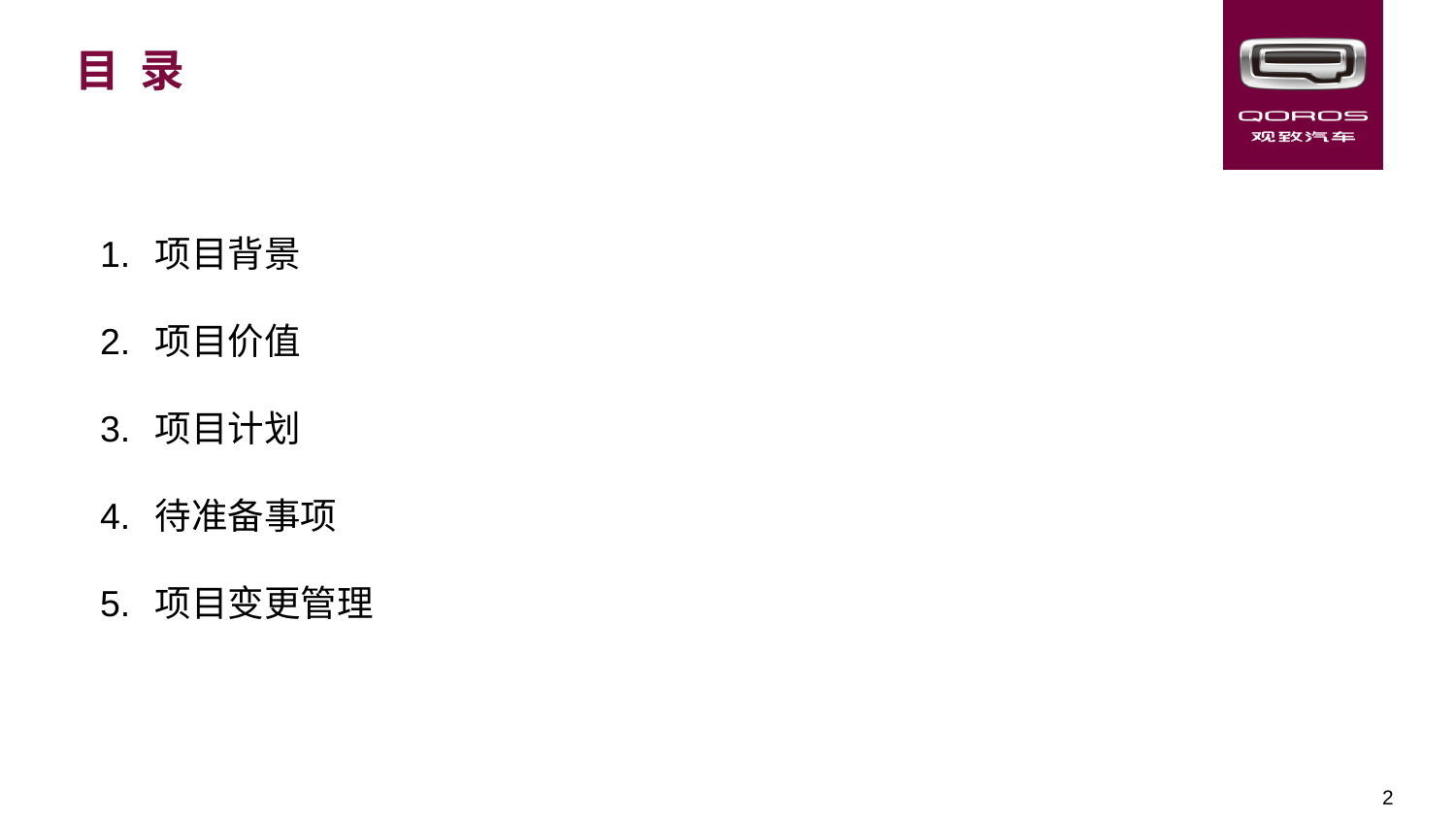

# 目  录
项目背景
项目价值
项目计划
待准备事项
项目变更管理

2